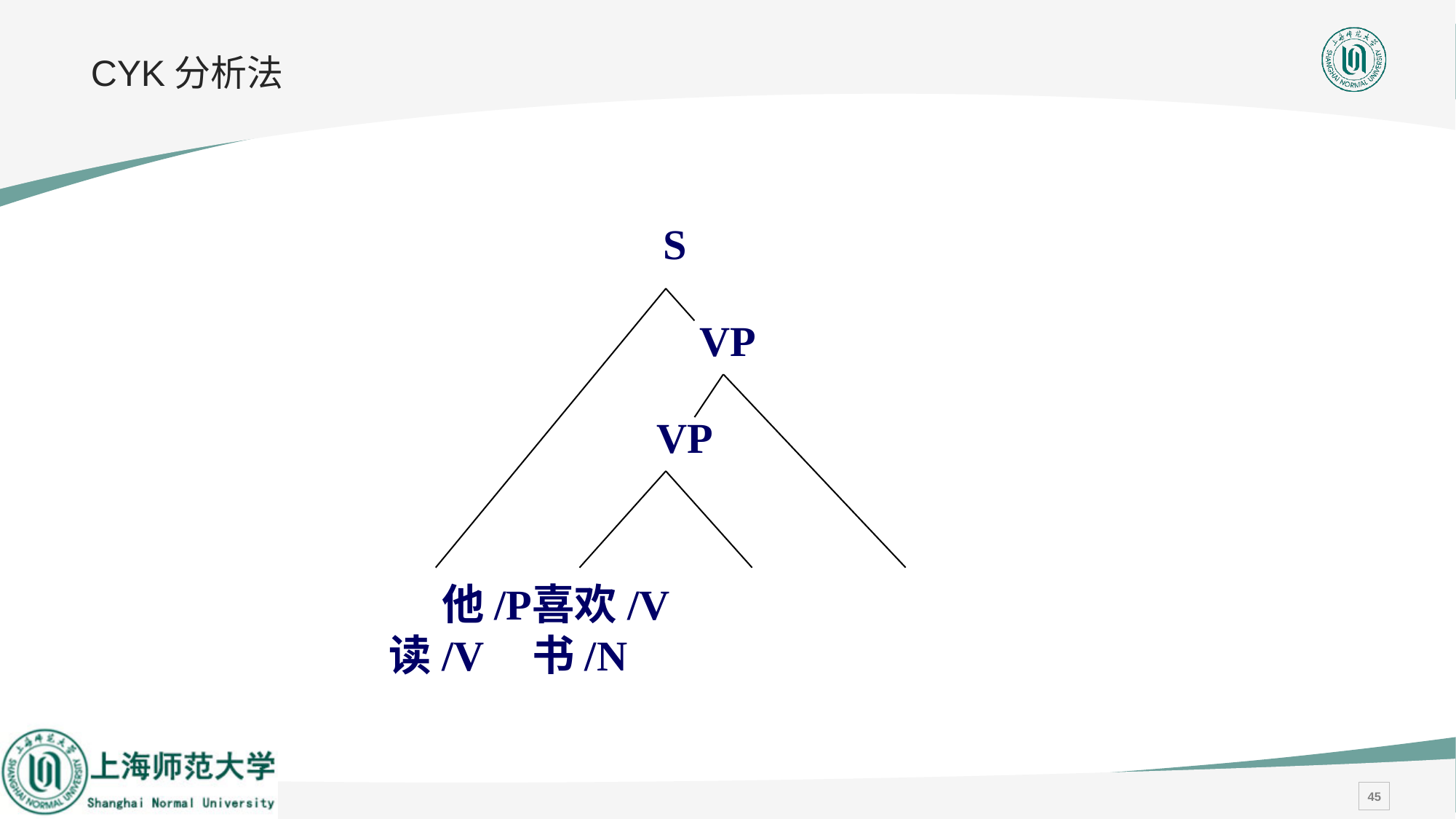

# CYK分析法
S
VP  VP

他/P	喜欢/V	读/V	书/N